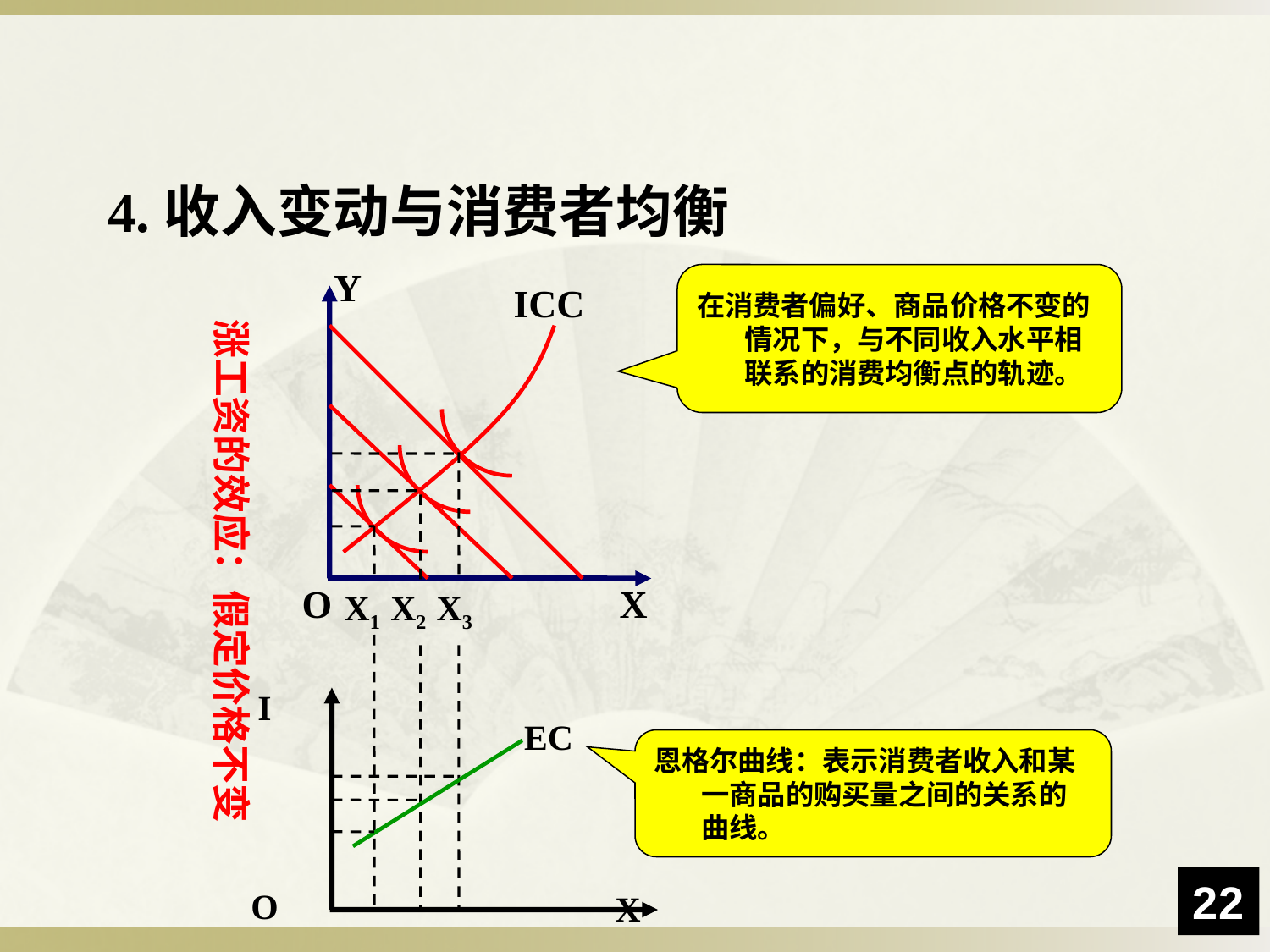

4.收入变动与消费者均衡

Y
ICC

O
X

X1  X2  X3
在消费者偏好、商品价格不变的情况下，与不同收入水平相联系的消费均衡点的轨迹。
涨工资的效应：假定价格不变

I

EC

O
X

恩格尔曲线：表示消费者收入和某一商品的购买量之间的关系的曲线。
22